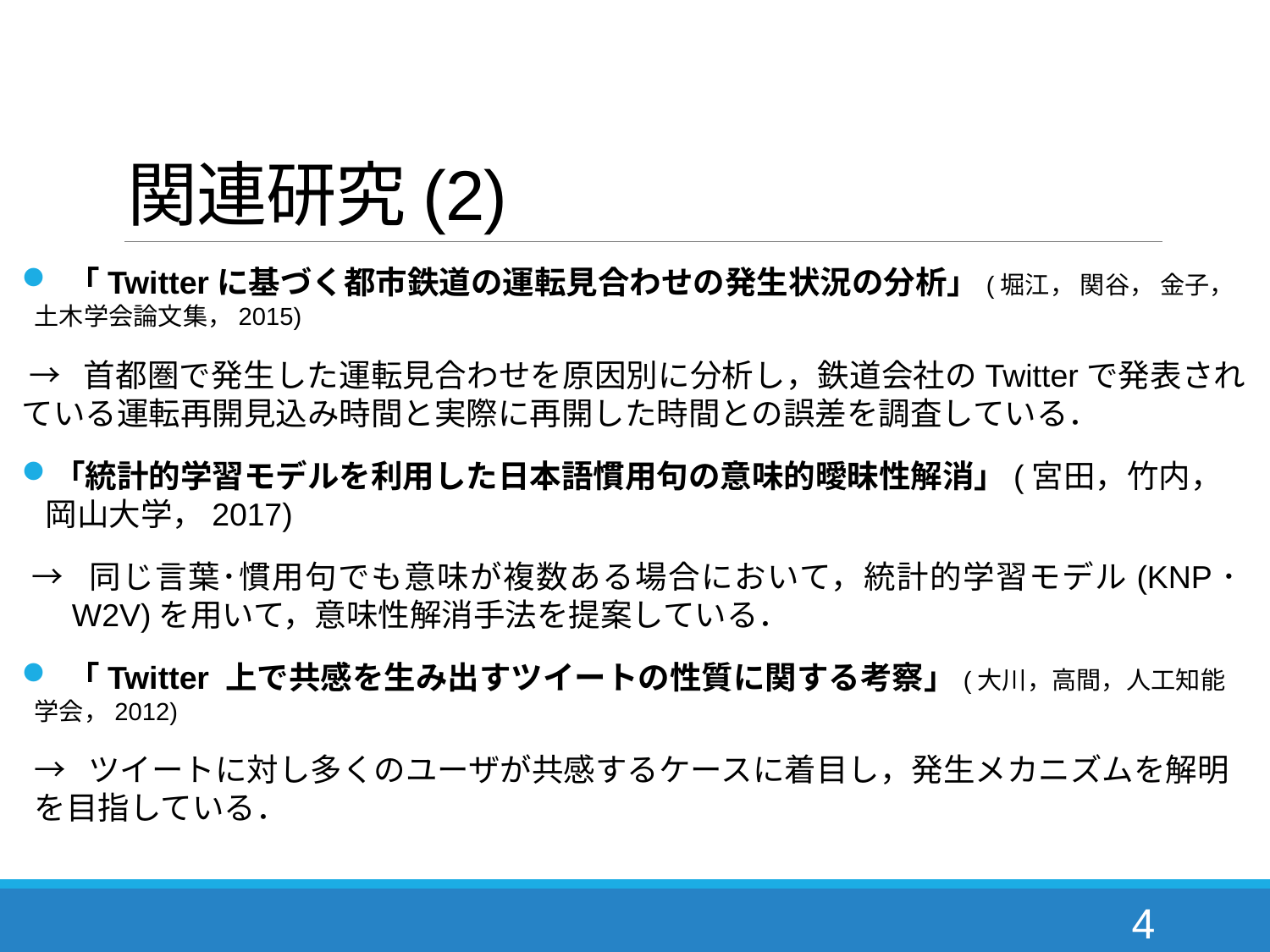

# 関連研究(2)
 「Twitterに基づく都市鉄道の運転見合わせの発生状況の分析」(堀江， 関谷， 金子，土木学会論文集，2015)
 →  首都圏で発生した運転見合わせを原因別に分析し，鉄道会社のTwitterで発表されている運転再開見込み時間と実際に再開した時間との誤差を調査している．
「統計的学習モデルを利用した日本語慣用句の意味的曖昧性解消」(宮田，竹内， 岡山大学，2017)
 →  同じ言葉･慣用句でも意味が複数ある場合において，統計的学習モデル(KNP･W2V)を用いて，意味性解消手法を提案している．
 「Twitter 上で共感を生み出すツイートの性質に関する考察」(大川，高間，人工知能学会，2012)
→  ツイートに対し多くのユーザが共感するケースに着目し，発生メカニズムを解明を目指している．

4